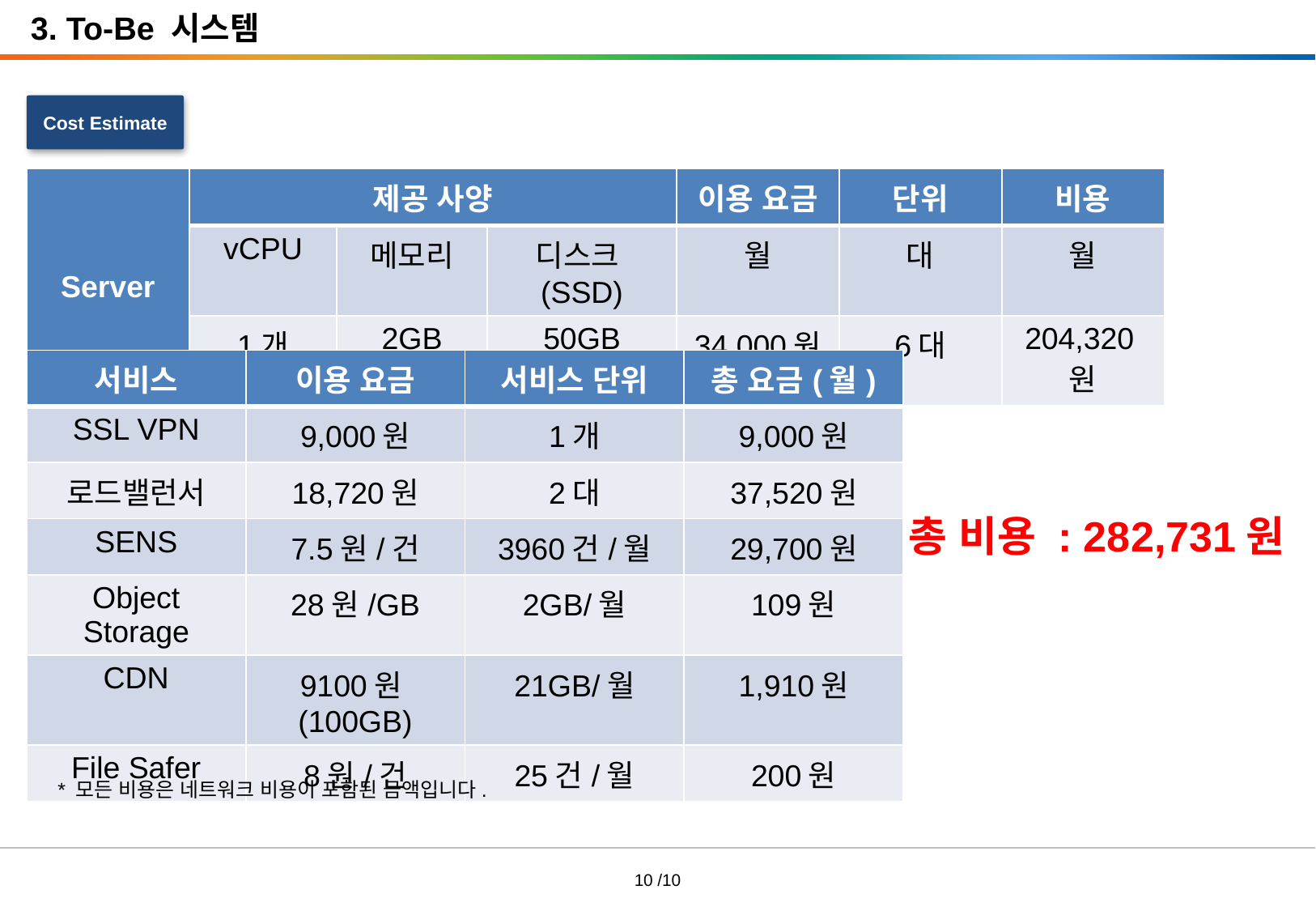

3. To-Be 시스템
Cost Estimate
| Server | 제공 사양 |  |  | 이용 요금 | 단위 | 비용 |
| --- | --- | --- | --- | --- | --- | --- |
|  | vCPU | 메모리 | 디스크(SSD) | 월 | 대 | 월 |
|  | 1개 | 2GB | 50GB | 34,000원 | 6대 | 204,320원 |
| 서비스 | 이용 요금 | 서비스 단위 | 총 요금(월) |
| --- | --- | --- | --- |
| SSL VPN | 9,000원 | 1개 | 9,000원 |
| 로드밸런서 | 18,720원 | 2대 | 37,520원 |
| SENS | 7.5원/건 | 3960건/월 | 29,700원 |
| Object Storage | 28원/GB | 2GB/월 | 109원 |
| CDN | 9100원(100GB) | 21GB/월 | 1,910원 |
| File Safer | 8원/건 | 25건/월 | 200원 |
총 비용 : 282,731원
* 모든 비용은 네트워크 비용이 포함된 금액입니다.